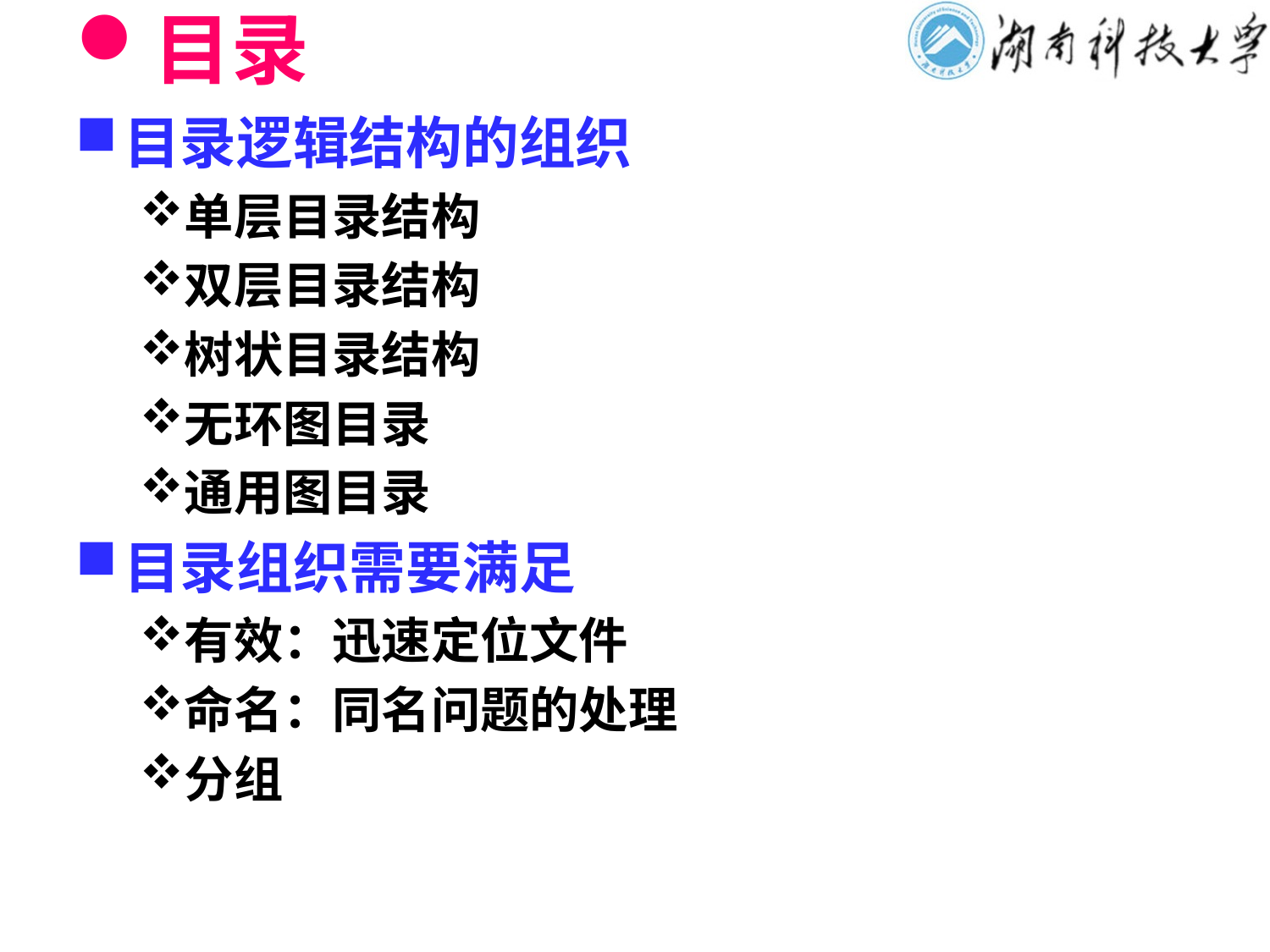

# 目录
目录逻辑结构的组织
单层目录结构
双层目录结构
树状目录结构
无环图目录
通用图目录
目录组织需要满足
有效：迅速定位文件
命名：同名问题的处理
分组